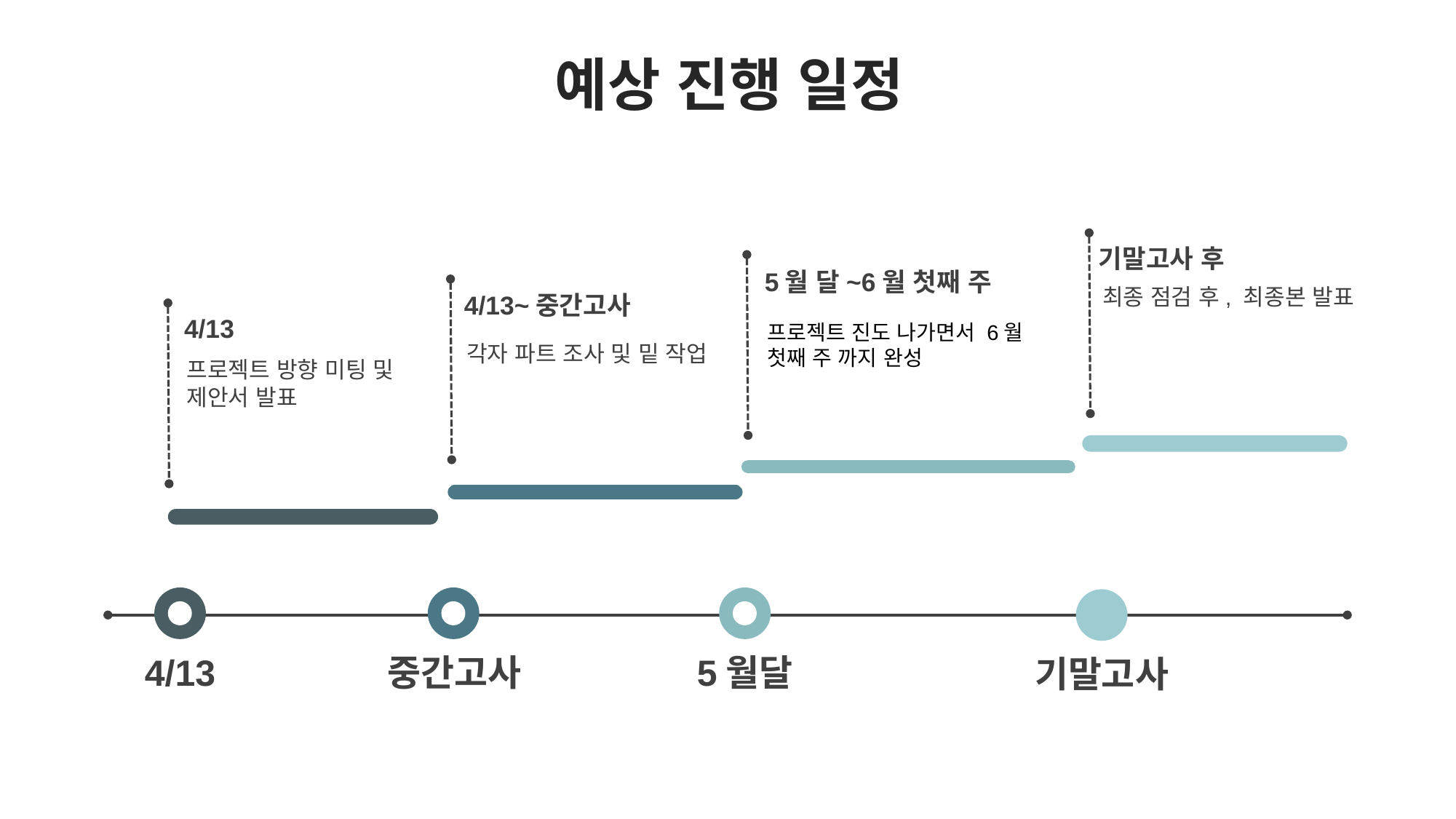

예상 진행 일정
기말고사 후
최종 점검 후, 최종본 발표
5월 달~6월 첫째 주

4/13~중간고사
각자 파트 조사 및 밑 작업
4/13
프로젝트 방향 미팅 및 제안서 발표
프로젝트 진도 나가면서 6월 첫째 주 까지 완성

4/13
중간고사
5월달
기말고사